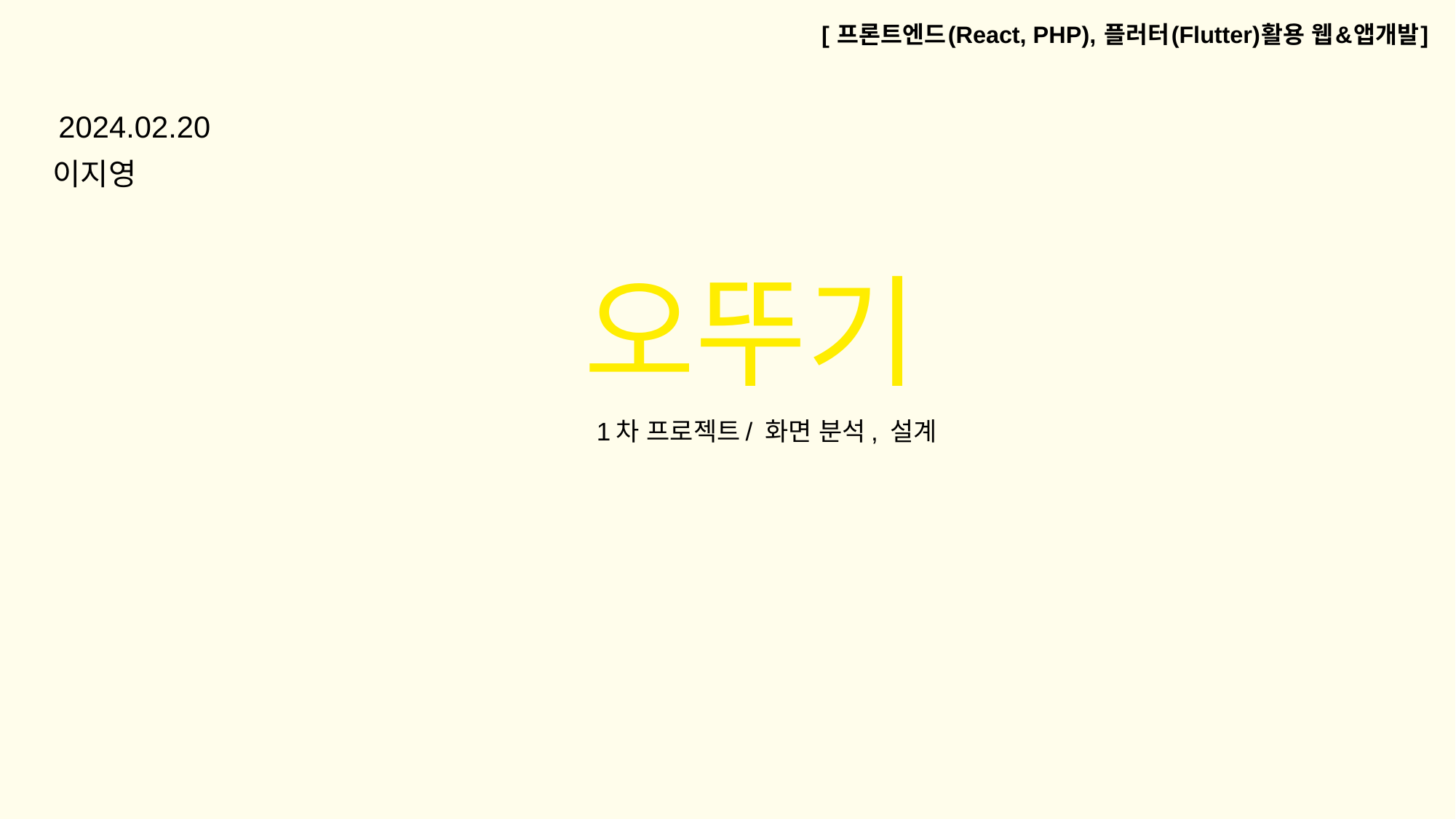

[ 프론트엔드(React, PHP), 플러터(Flutter)활용 웹&앱개발]
# 2024.02.20
이지영
오뚜기
1차 프로젝트/ 화면 분석, 설계